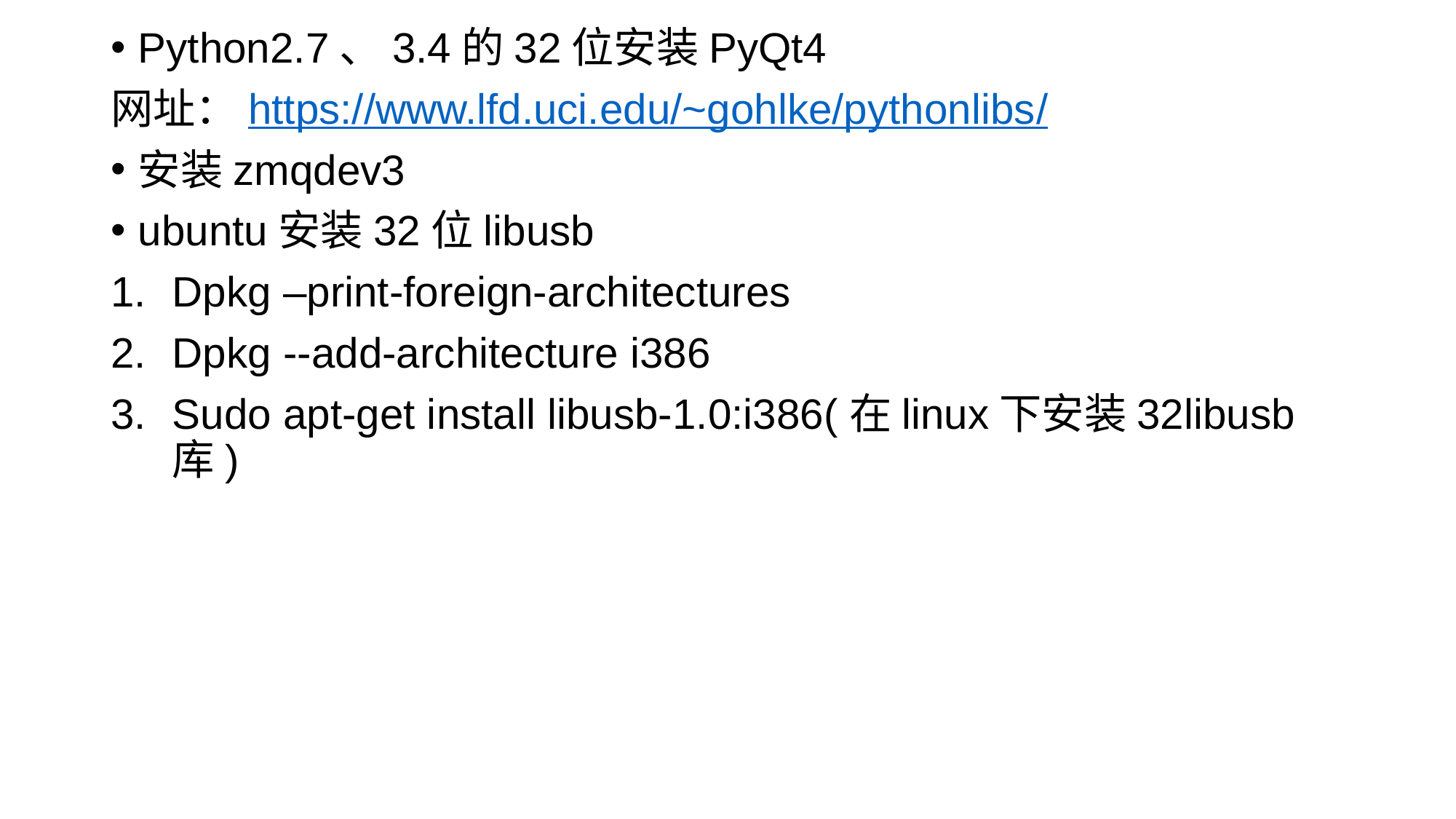

Python2.7、3.4的32位安装PyQt4
网址：https://www.lfd.uci.edu/~gohlke/pythonlibs/
安装zmqdev3
ubuntu安装32位libusb
Dpkg –print-foreign-architectures
Dpkg --add-architecture i386
Sudo apt-get install libusb-1.0:i386(在linux下安装32libusb库)